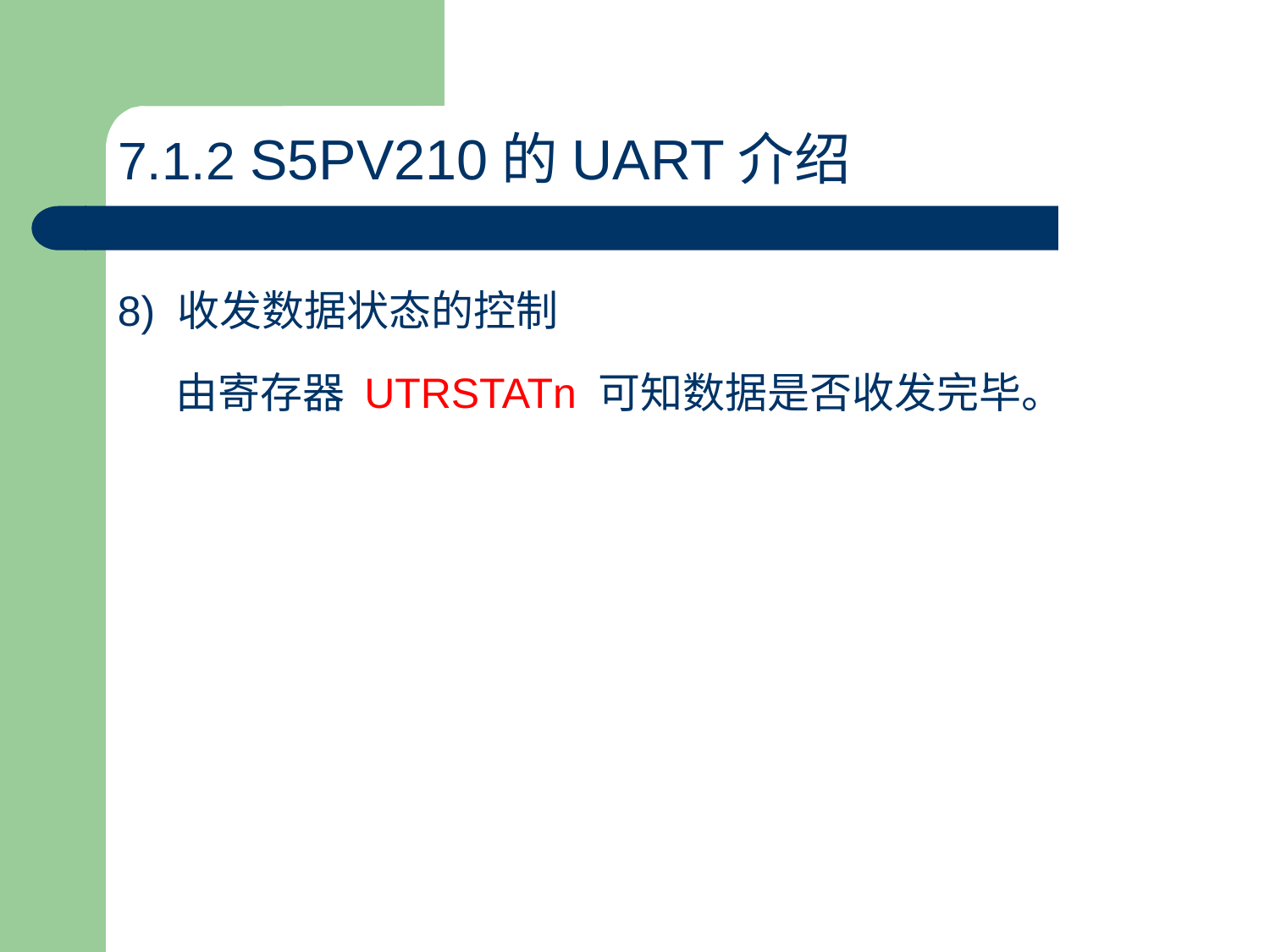

7.1.2 S5PV210的UART介绍
2. S5PV210的UART使用
8) 收发数据状态的控制
     由寄存器 UTRSTATn 可知数据是否收发完毕。